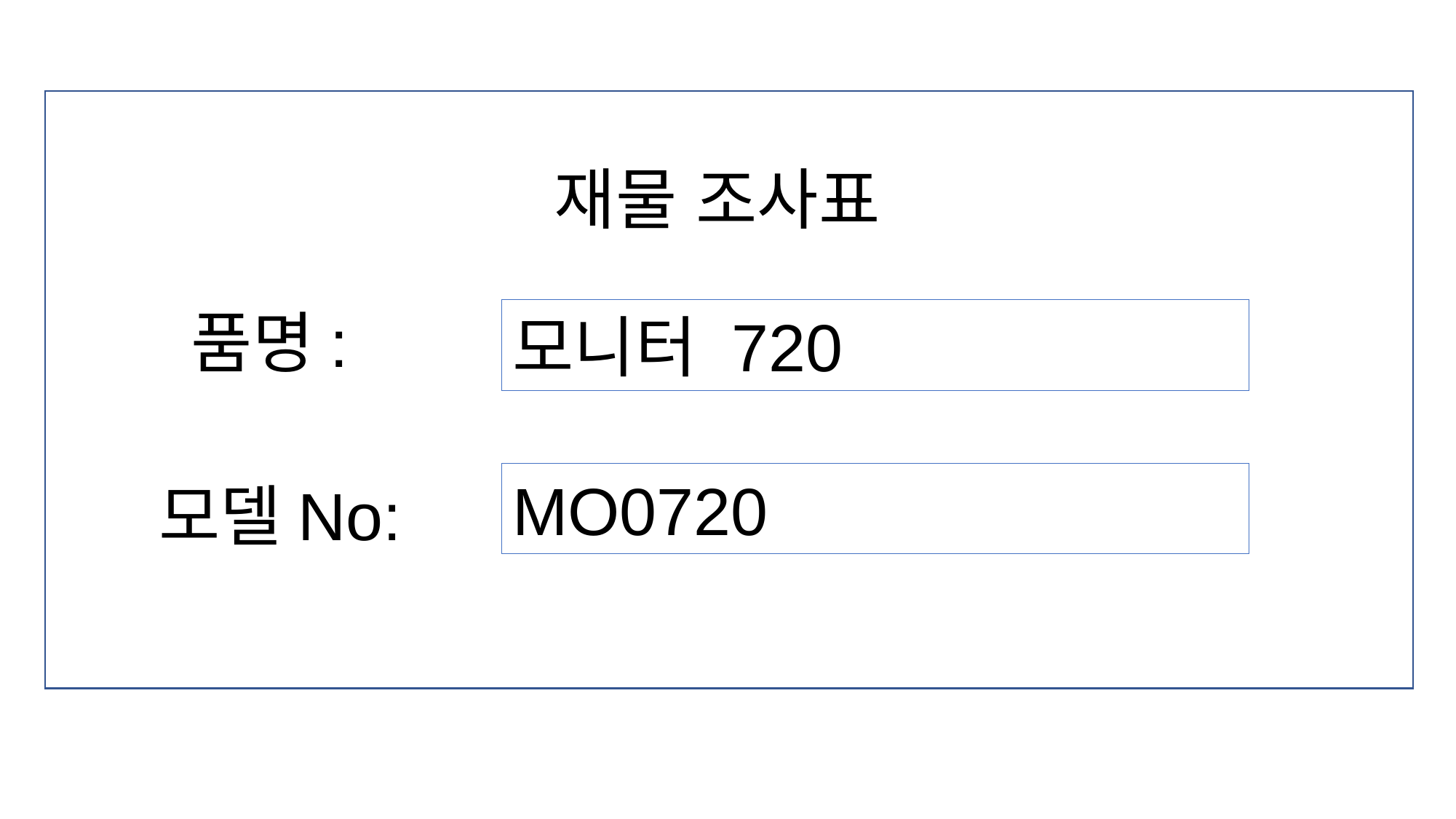

재물 조사표
품명:
모니터 720
MO0720
모델No: